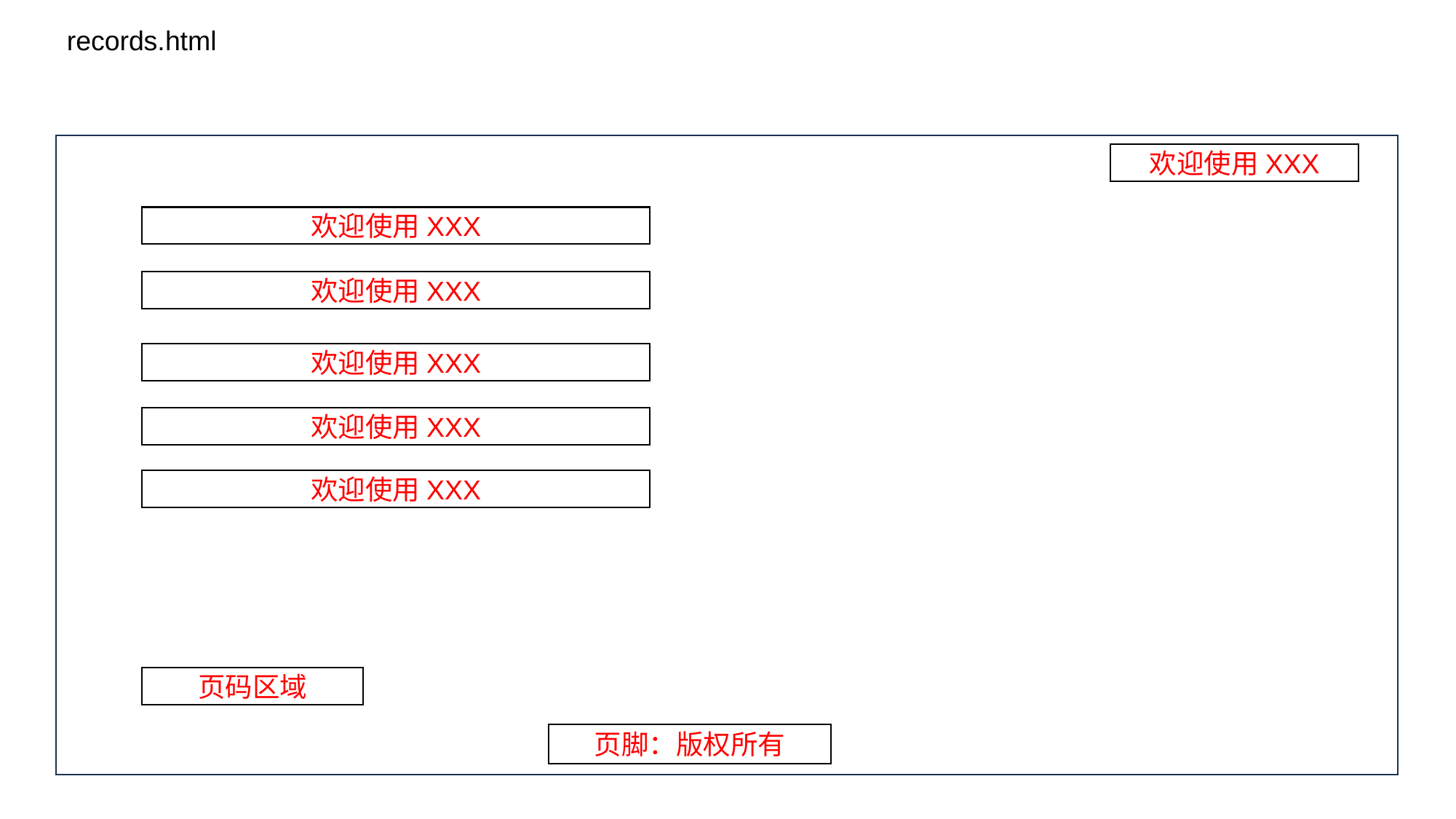

records.html

欢迎使用XXX
欢迎使用XXX
欢迎使用XXX
欢迎使用XXX
欢迎使用XXX
欢迎使用XXX
页码区域
页脚：版权所有